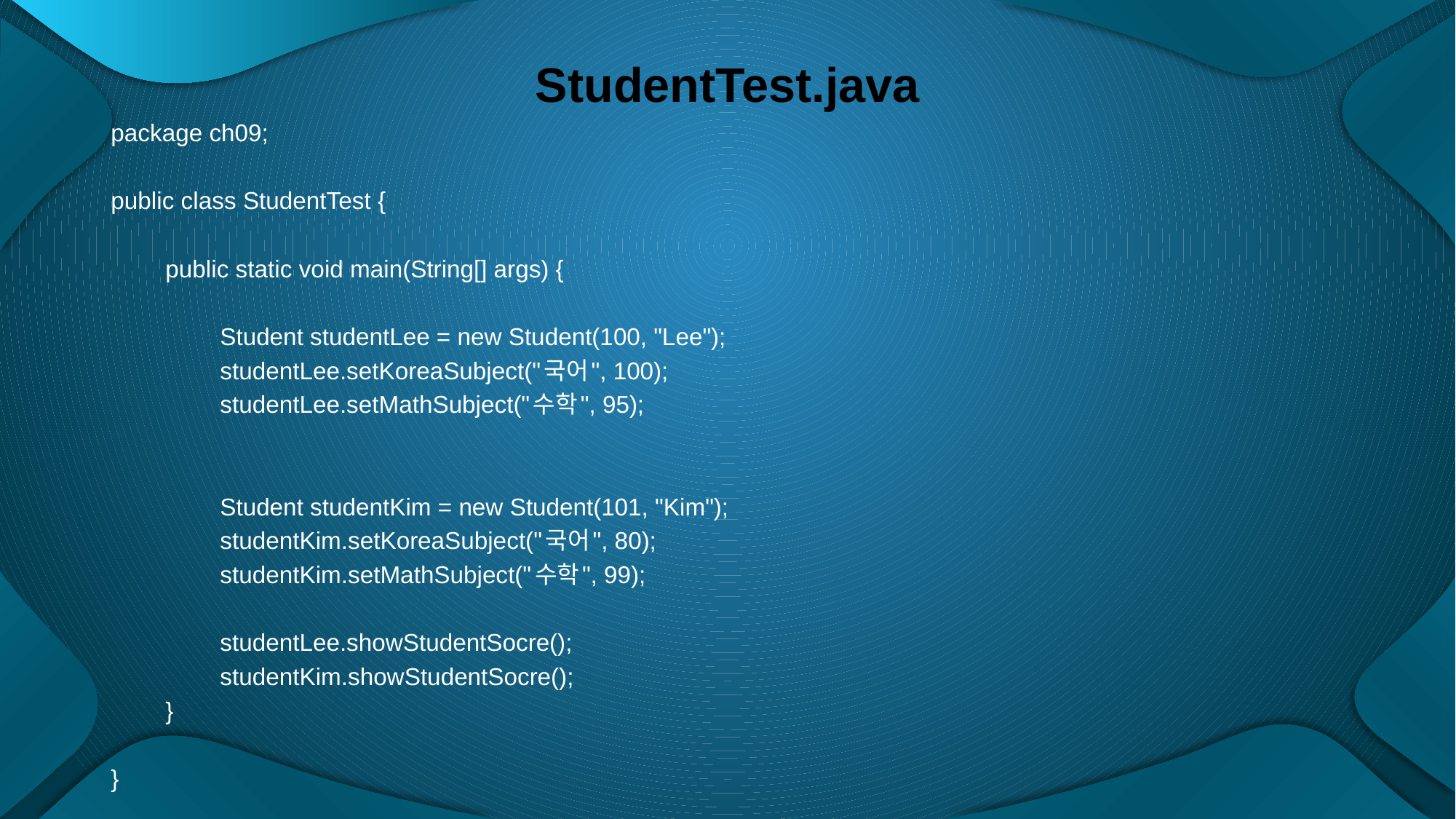

# StudentTest.java
package ch09;

public class StudentTest {

	public static void main(String[] args) {

		Student studentLee = new Student(100, "Lee");
		studentLee.setKoreaSubject("국어", 100);
		studentLee.setMathSubject("수학", 95);

		Student studentKim = new Student(101, "Kim");
		studentKim.setKoreaSubject("국어", 80);
		studentKim.setMathSubject("수학", 99);

		studentLee.showStudentSocre();
		studentKim.showStudentSocre();
	}

}